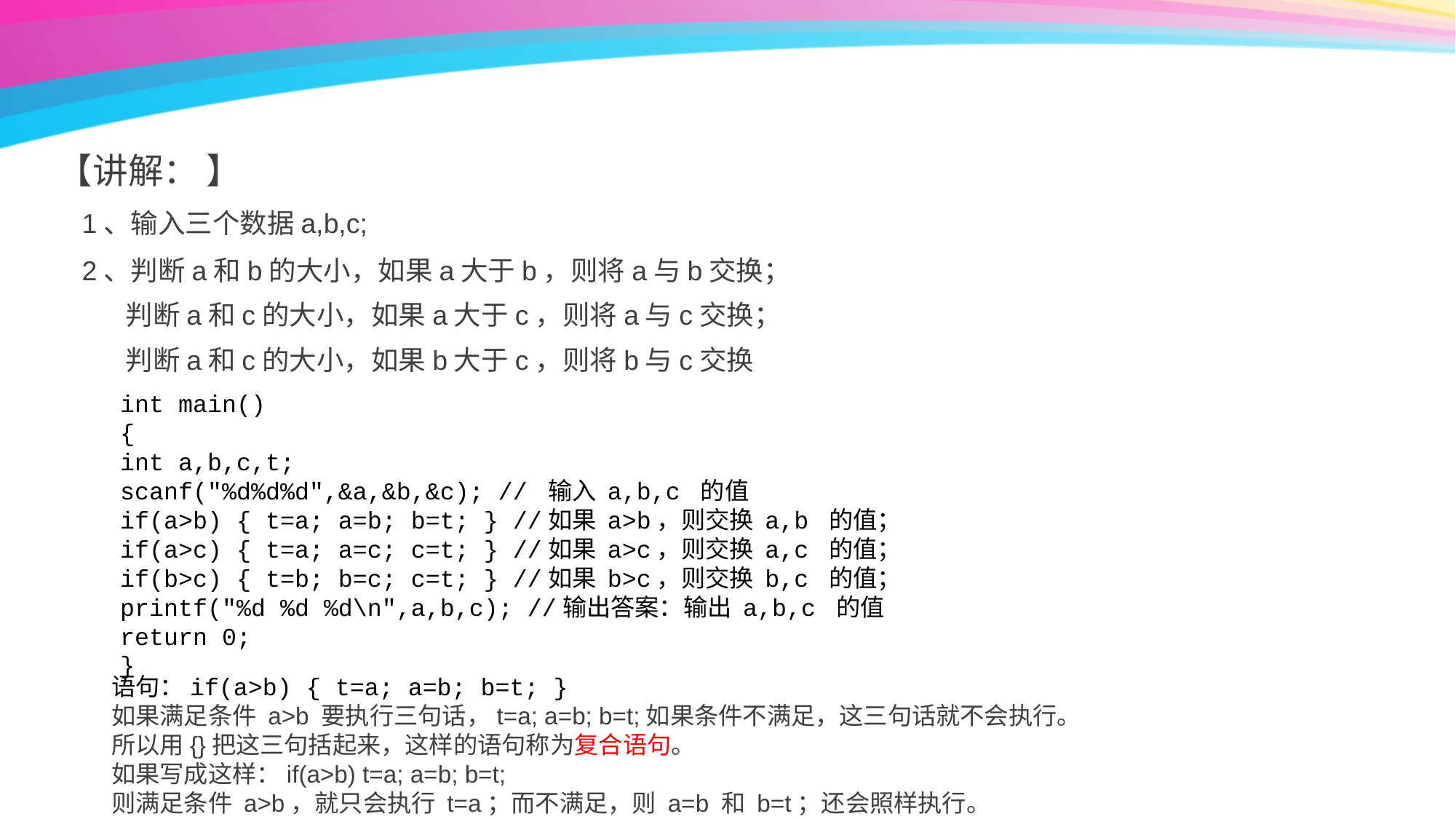

【讲解： 】
1、输入三个数据a,b,c;
2、判断a和b的大小，如果a大于b，则将a与b交换；
      判断a和c的大小，如果a大于c，则将a与c交换；
      判断a和c的大小，如果b大于c，则将b与c交换
int main()
{
int a,b,c,t;
scanf("%d%d%d",&a,&b,&c); // 输入 a,b,c 的值
if(a>b) { t=a; a=b; b=t; } //如果 a>b，则交换 a,b 的值；
if(a>c) { t=a; a=c; c=t; } //如果 a>c，则交换 a,c 的值；
if(b>c) { t=b; b=c; c=t; } //如果 b>c，则交换 b,c 的值；
printf("%d %d %d\n",a,b,c); //输出答案：输出 a,b,c 的值
return 0;
}
语句：if(a>b) { t=a; a=b; b=t; }
如果满足条件 a>b 要执行三句话，t=a; a=b; b=t;如果条件不满足，这三句话就不会执行。
所以用{}把这三句括起来，这样的语句称为复合语句。
如果写成这样：if(a>b) t=a; a=b; b=t;
则满足条件 a>b，就只会执行 t=a；而不满足，则 a=b 和 b=t；还会照样执行。